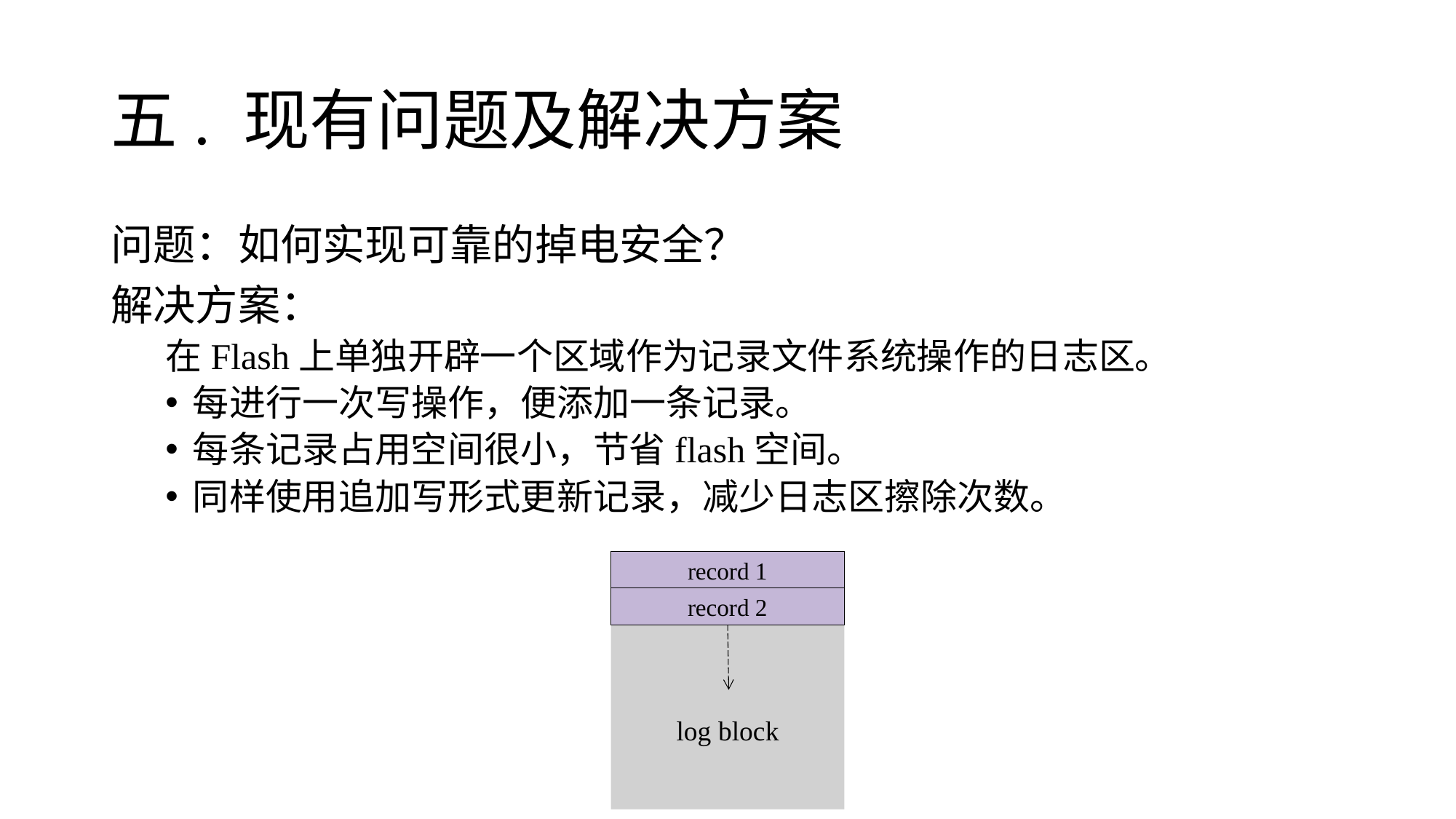

# 五. 现有问题及解决方案
问题：如何实现可靠的掉电安全？
解决方案：
在Flash上单独开辟一个区域作为记录文件系统操作的日志区。
每进行一次写操作，便添加一条记录。
每条记录占用空间很小，节省flash空间。
同样使用追加写形式更新记录，减少日志区擦除次数。

log block
record 1
record 2